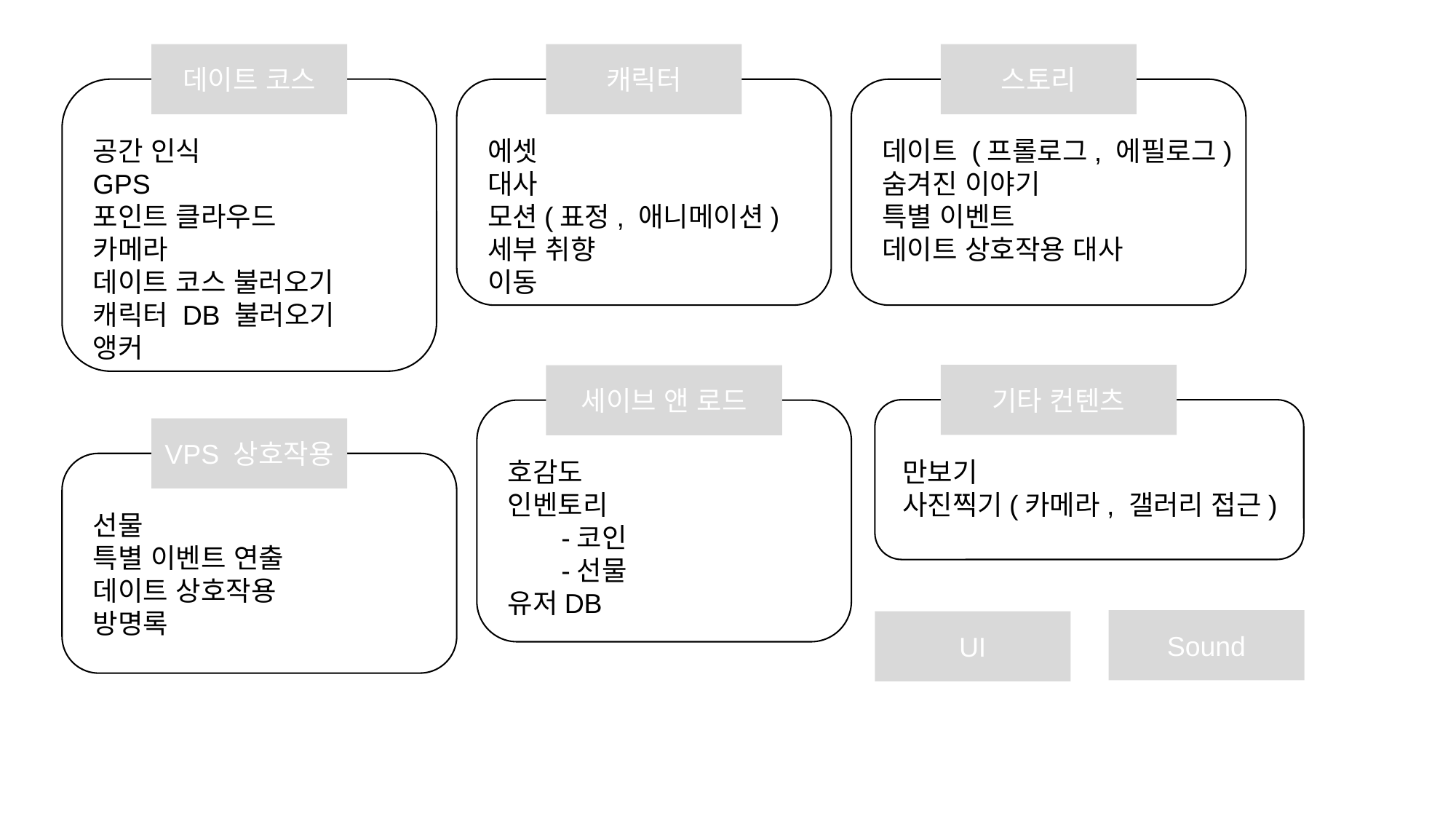

스토리
데이트 코스
캐릭터

데이트 (프롤로그, 에필로그)
숨겨진 이야기
특별 이벤트
데이트 상호작용 대사
공간 인식
GPS
포인트 클라우드
카메라
데이트 코스 불러오기
캐릭터 DB 불러오기
앵커
에셋
대사
모션(표정, 애니메이션)
세부 취향
이동
기타 컨텐츠
세이브 앤 로드

VPS 상호작용
만보기
사진찍기(카메라, 갤러리 접근)
호감도
인벤토리
       -코인
       -선물
유저DB

선물
특별 이벤트 연출
데이트 상호작용
방명록
Sound
UI